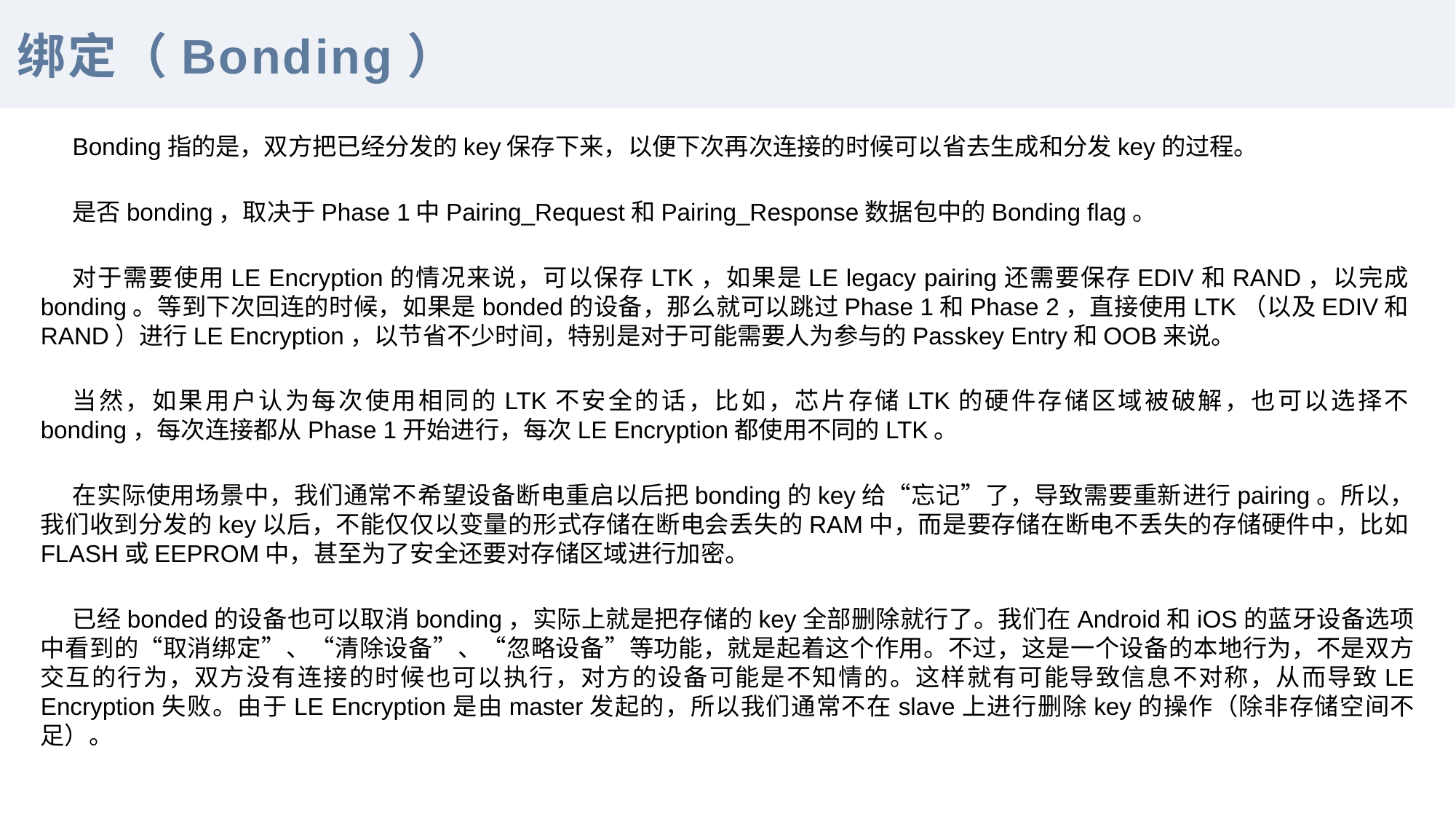

绑定（Bonding）
Bonding指的是，双方把已经分发的key保存下来，以便下次再次连接的时候可以省去生成和分发key的过程。
是否bonding，取决于Phase 1中Pairing_Request和Pairing_Response数据包中的Bonding flag。
对于需要使用LE Encryption的情况来说，可以保存LTK，如果是LE legacy pairing还需要保存EDIV和RAND，以完成bonding。等到下次回连的时候，如果是bonded的设备，那么就可以跳过Phase 1和Phase 2，直接使用LTK（以及EDIV和RAND）进行LE Encryption，以节省不少时间，特别是对于可能需要人为参与的Passkey Entry和OOB来说。
当然，如果用户认为每次使用相同的LTK不安全的话，比如，芯片存储LTK的硬件存储区域被破解，也可以选择不bonding，每次连接都从Phase 1开始进行，每次LE Encryption都使用不同的LTK。
在实际使用场景中，我们通常不希望设备断电重启以后把bonding的key给“忘记”了，导致需要重新进行pairing。所以，我们收到分发的key以后，不能仅仅以变量的形式存储在断电会丢失的RAM中，而是要存储在断电不丢失的存储硬件中，比如FLASH或EEPROM中，甚至为了安全还要对存储区域进行加密。
已经bonded的设备也可以取消bonding，实际上就是把存储的key全部删除就行了。我们在Android和iOS的蓝牙设备选项中看到的“取消绑定”、“清除设备”、“忽略设备”等功能，就是起着这个作用。不过，这是一个设备的本地行为，不是双方交互的行为，双方没有连接的时候也可以执行，对方的设备可能是不知情的。这样就有可能导致信息不对称，从而导致LE Encryption失败。由于LE Encryption是由master发起的，所以我们通常不在slave上进行删除key的操作（除非存储空间不足）。